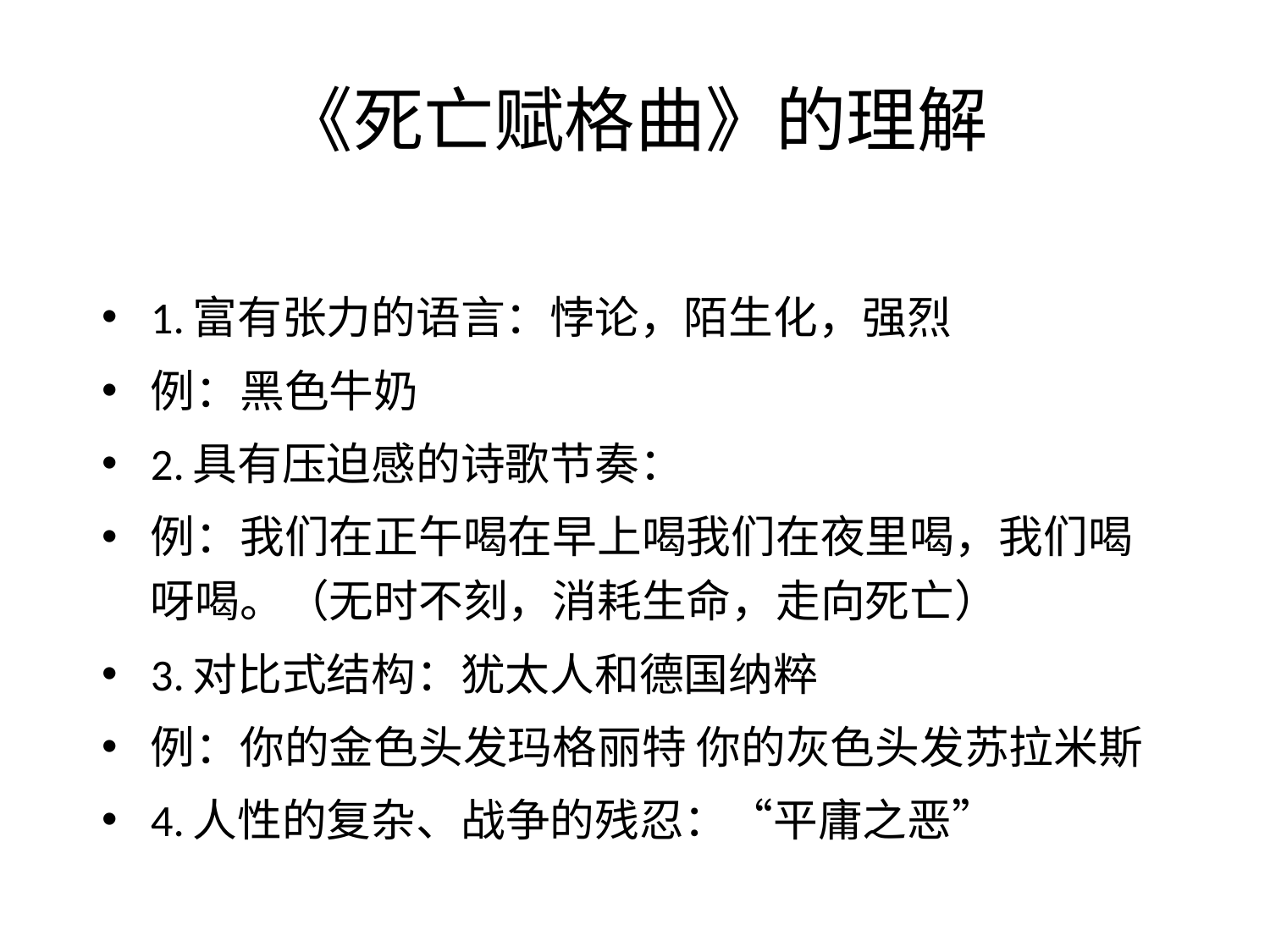

# 《死亡赋格曲》的理解
1.富有张力的语言：悖论，陌生化，强烈
例：黑色牛奶
2.具有压迫感的诗歌节奏：
例：我们在正午喝在早上喝我们在夜里喝，我们喝呀喝。（无时不刻，消耗生命，走向死亡）
3.对比式结构：犹太人和德国纳粹
例：你的金色头发玛格丽特 你的灰色头发苏拉米斯
4.人性的复杂、战争的残忍：“平庸之恶”